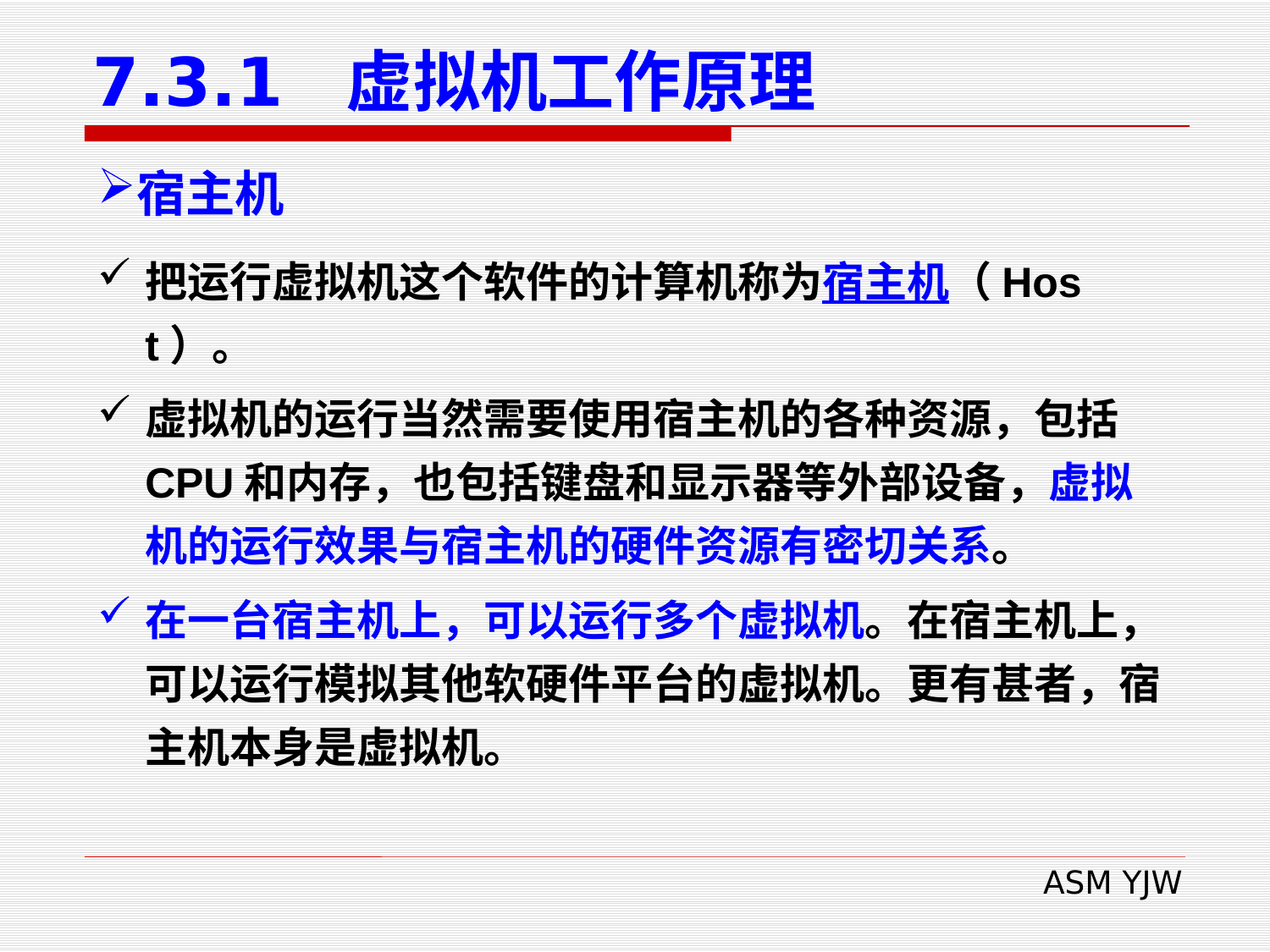

# 7.3.1  虚拟机工作原理
宿主机
把运行虚拟机这个软件的计算机称为宿主机（Host）。
虚拟机的运行当然需要使用宿主机的各种资源，包括CPU和内存，也包括键盘和显示器等外部设备，虚拟机的运行效果与宿主机的硬件资源有密切关系。
在一台宿主机上，可以运行多个虚拟机。在宿主机上，可以运行模拟其他软硬件平台的虚拟机。更有甚者，宿主机本身是虚拟机。